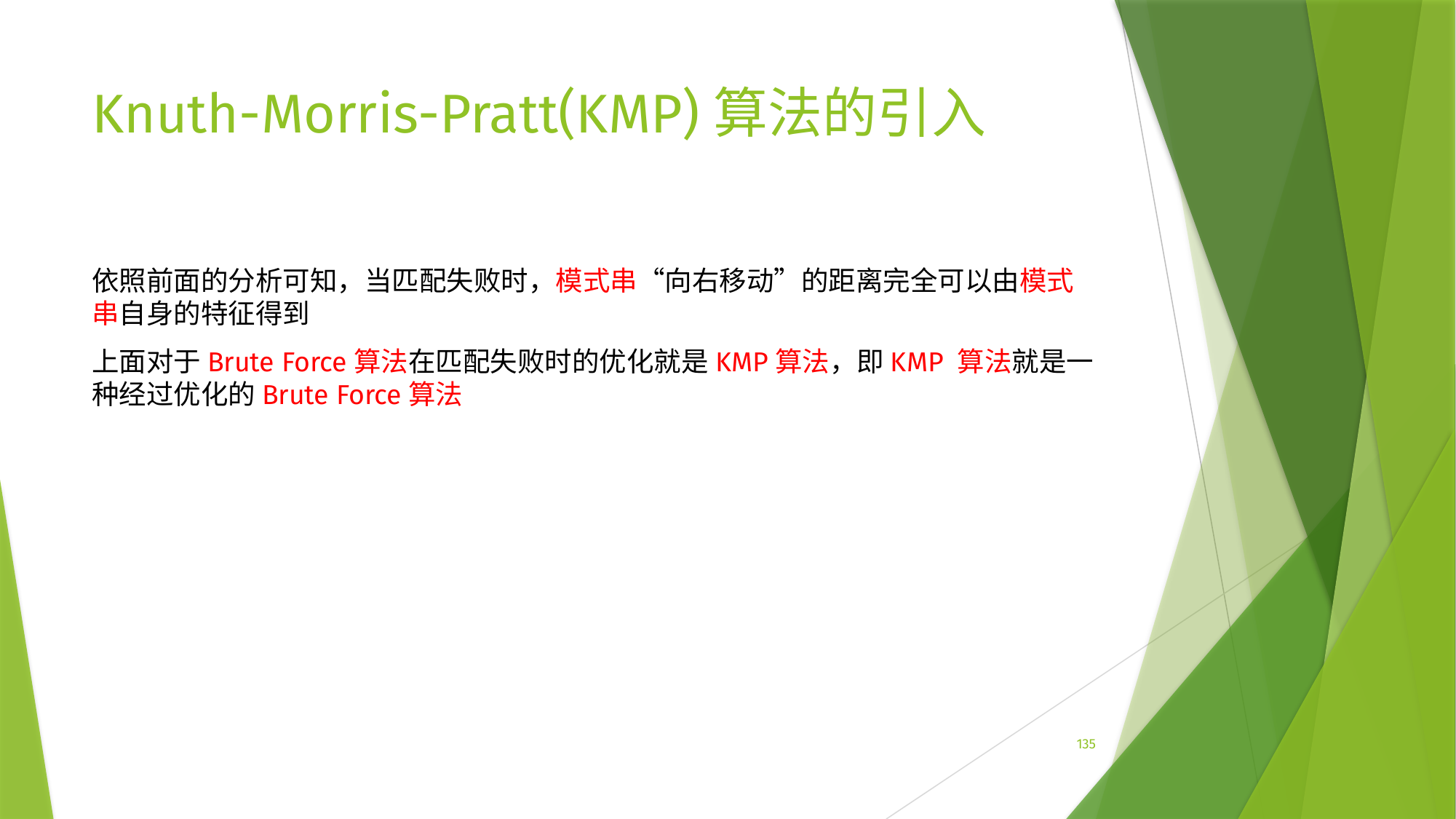

# Knuth-Morris-Pratt(KMP)算法的引入
依照前面的分析可知，当匹配失败时，模式串“向右移动”的距离完全可以由模式串自身的特征得到
上面对于Brute Force算法在匹配失败时的优化就是KMP算法，即KMP 算法就是一种经过优化的Brute Force算法

135